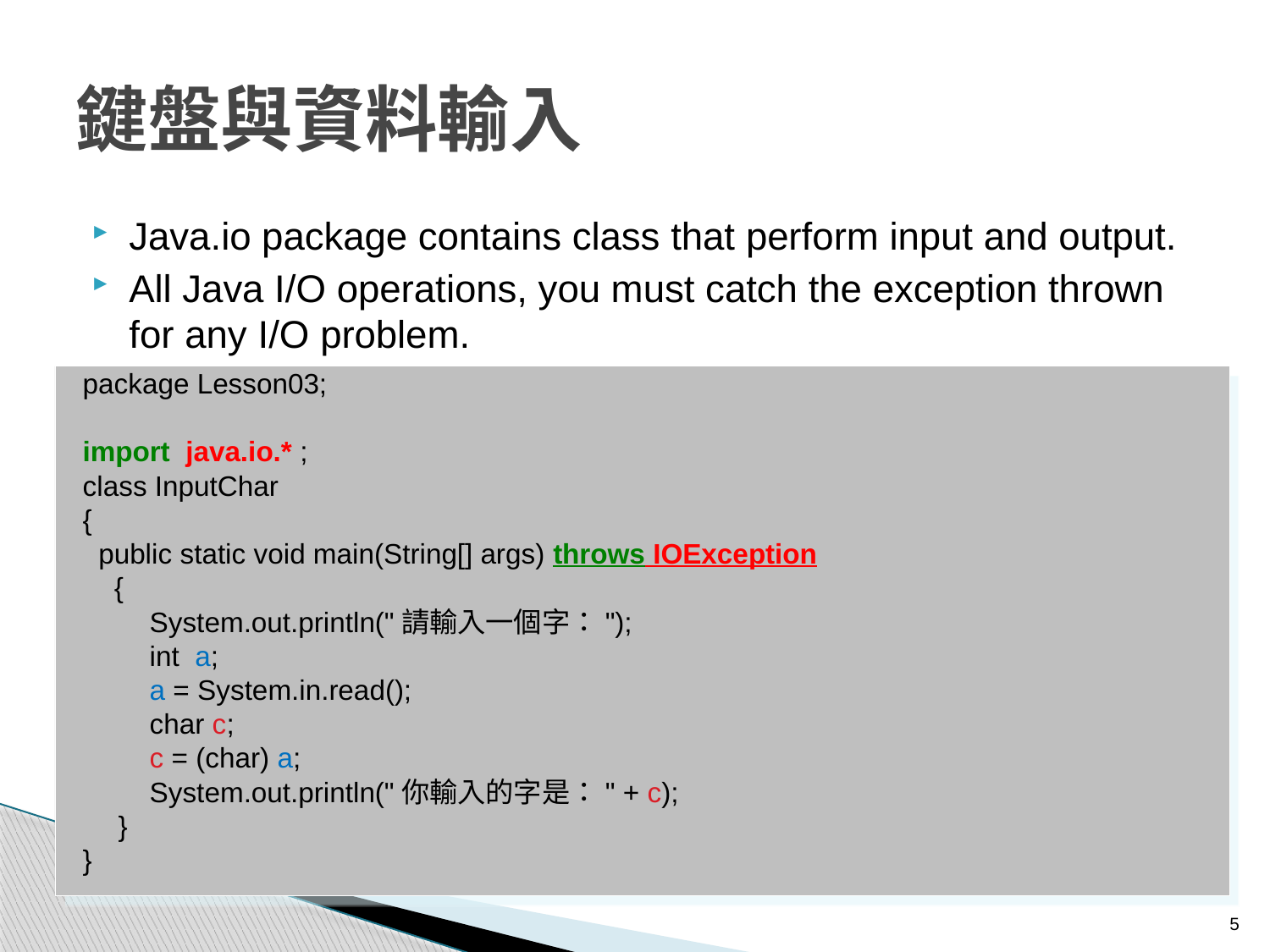

# 鍵盤與資料輸入
Java.io package contains class that perform input and output.
All Java I/O operations, you must catch the exception thrown for any I/O problem.
package Lesson03;

import  java.io.* ;
class InputChar
{
  public static void main(String[] args) throws IOException
    {
	    System.out.println("請輸入一個字：");
	    int  a;
	    a = System.in.read();
	    char c;
	    c = (char) a;
   	    System.out.println("你輸入的字是：" + c);
	}
}
5